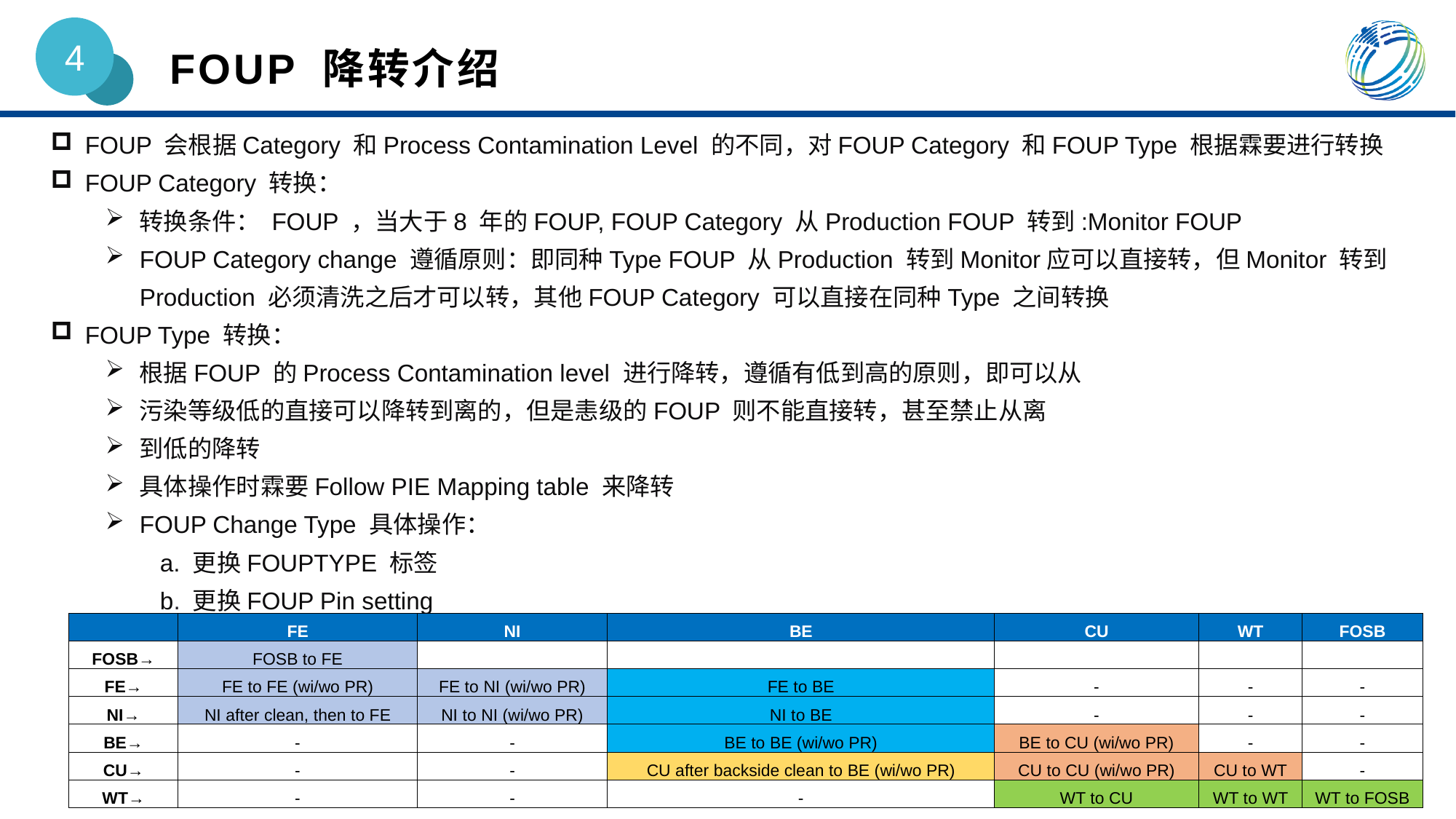

4

FOUP 降转介绍
FOUP 会根据Category 和Process Contamination Level 的不同，对FOUP Category 和FOUP Type 根据霖要进行转换
FOUP Category 转换：
转换条件： FOUP ，当大于8 年的FOUP, FOUP Category 从Production FOUP 转到:Monitor FOUP
FOUP Category change 遵循原则：即同种Type FOUP 从Production 转到Monitor应可以直接转，但Monitor 转到Production 必须清洗之后才可以转，其他FOUP Category 可以直接在同种Type 之间转换
FOUP Type 转换：
根据FOUP 的Process Contamination level 进行降转，遵循有低到高的原则，即可以从
污染等级低的直接可以降转到离的，但是恚级的FOUP 则不能直接转，甚至禁止从离
到低的降转
具体操作时霖要Follow PIE Mapping table 来降转
FOUP Change Type 具体操作：
a. 更换FOUPTYPE 标签
b. 更换FOUP Pin setting
|  | FE | NI | BE | CU | WT | FOSB |
| --- | --- | --- | --- | --- | --- | --- |
| FOSB→ | FOSB to FE |  |  |  |  |  |
| FE→ | FE to FE (wi/wo PR) | FE to NI (wi/wo PR) | FE to BE | - | - | - |
| NI→ | NI after clean, then to FE | NI to NI (wi/wo PR) | NI to BE | - | - | - |
| BE→ | - | - | BE to BE (wi/wo PR) | BE to CU (wi/wo PR) | - | - |
| CU→ | - | - | CU after backside clean to BE (wi/wo PR) | CU to CU (wi/wo PR) | CU to WT | - |
| WT→ | - | - | - | WT to CU | WT to WT | WT to FOSB |